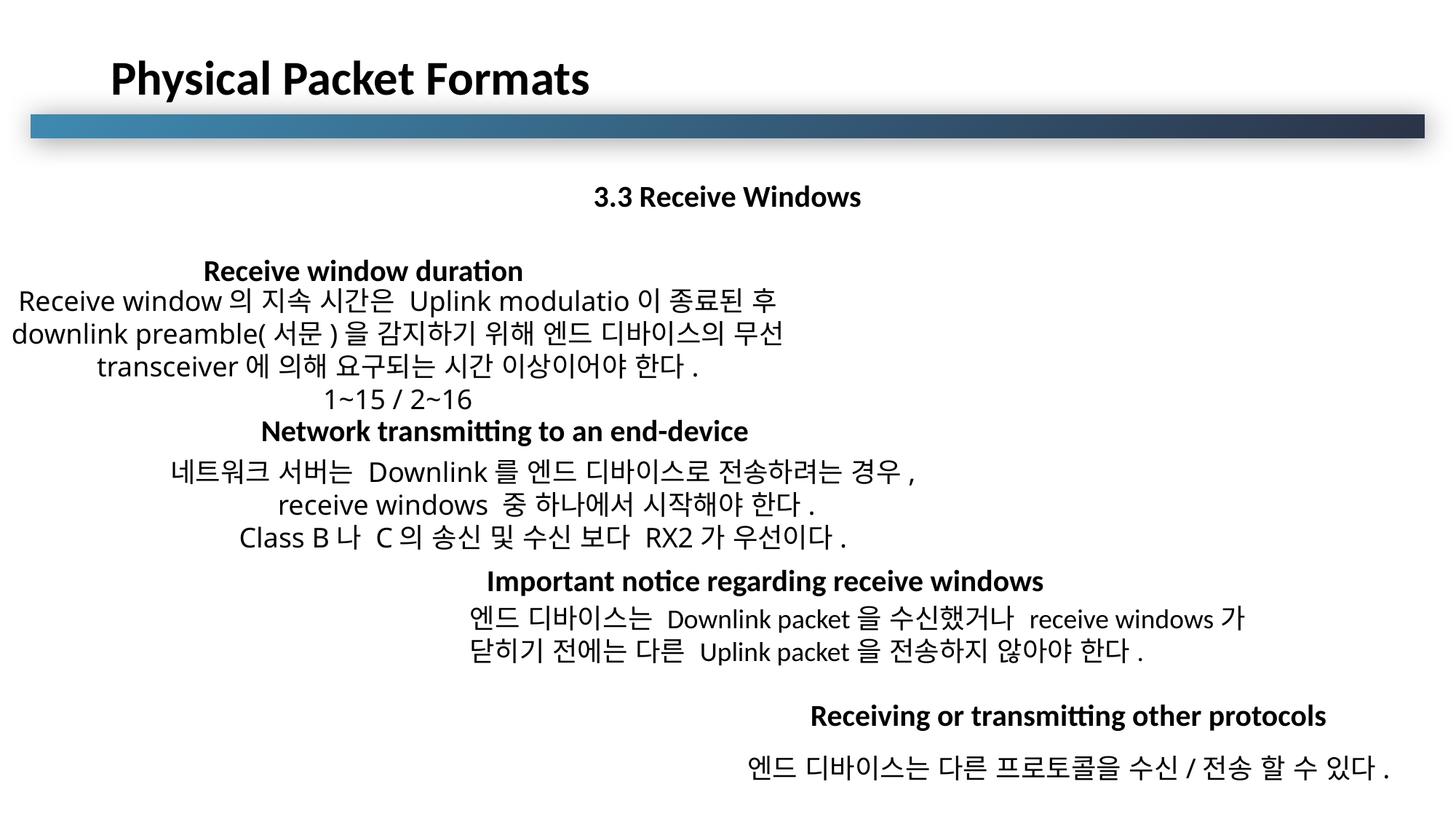

# Physical Packet Formats

3.3 Receive Windows
 Receive window duration
Receive window의 지속 시간은 Uplink modulatio이 종료된 후 downlink preamble(서문)을 감지하기 위해 엔드 디바이스의 무선 transceiver에 의해 요구되는 시간 이상이어야 한다.
1~15 / 2~16
 Network transmitting to an end-device
네트워크 서버는 Downlink를 엔드 디바이스로 전송하려는 경우,
 receive windows 중 하나에서 시작해야 한다.
Class B나 C의 송신 및 수신 보다 RX2가 우선이다.
Important notice regarding receive windows
엔드 디바이스는 Downlink packet을 수신했거나 receive windows가
닫히기 전에는 다른 Uplink packet을 전송하지 않아야 한다.
 Receiving or transmitting other protocols
엔드 디바이스는 다른 프로토콜을 수신/전송 할 수 있다.